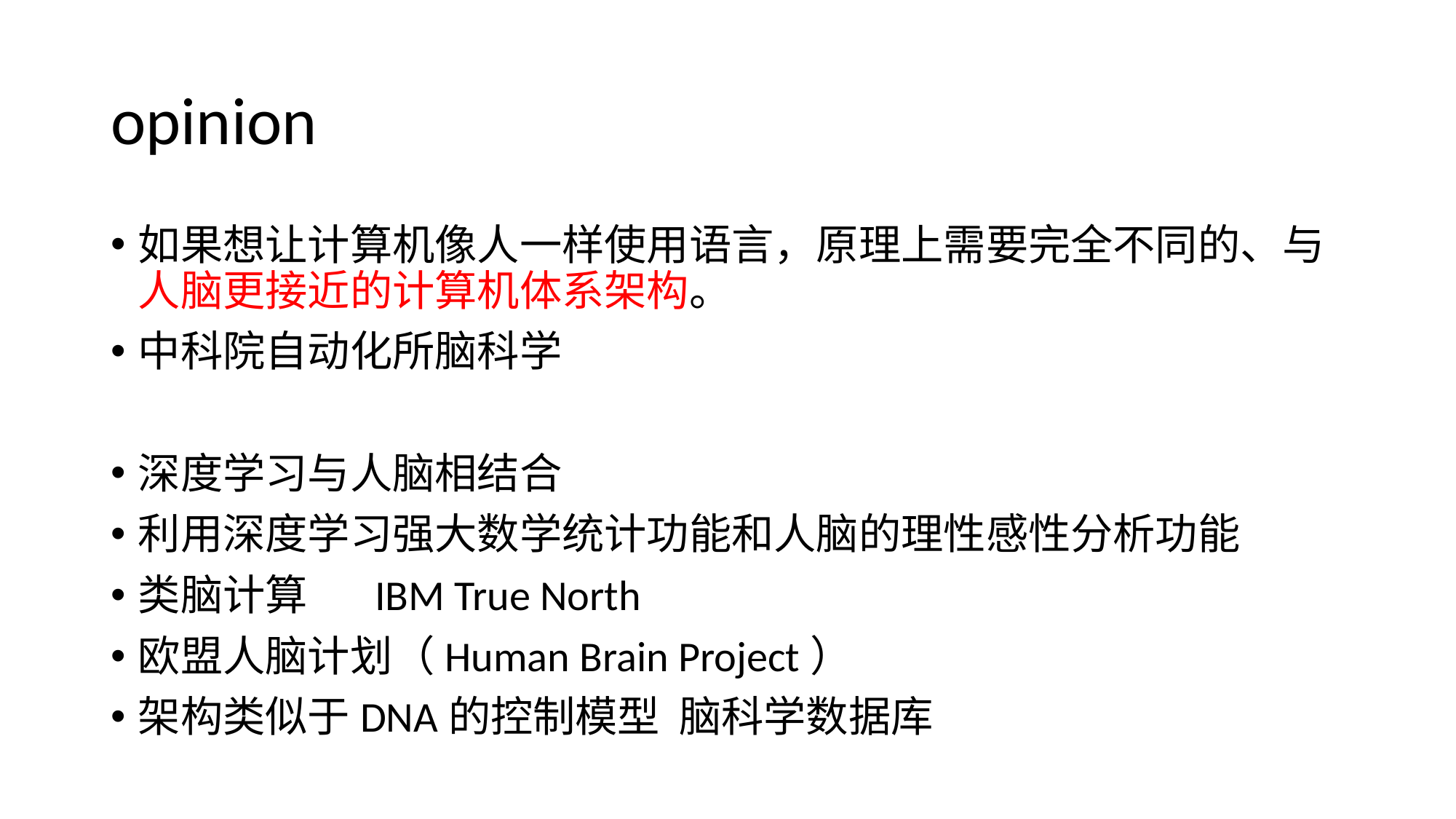

# opinion
如果想让计算机像人一样使用语言，原理上需要完全不同的、与人脑更接近的计算机体系架构。
中科院自动化所脑科学

深度学习与人脑相结合
利用深度学习强大数学统计功能和人脑的理性感性分析功能
类脑计算      IBM True North
欧盟人脑计划（Human Brain Project）
架构类似于DNA的控制模型  脑科学数据库